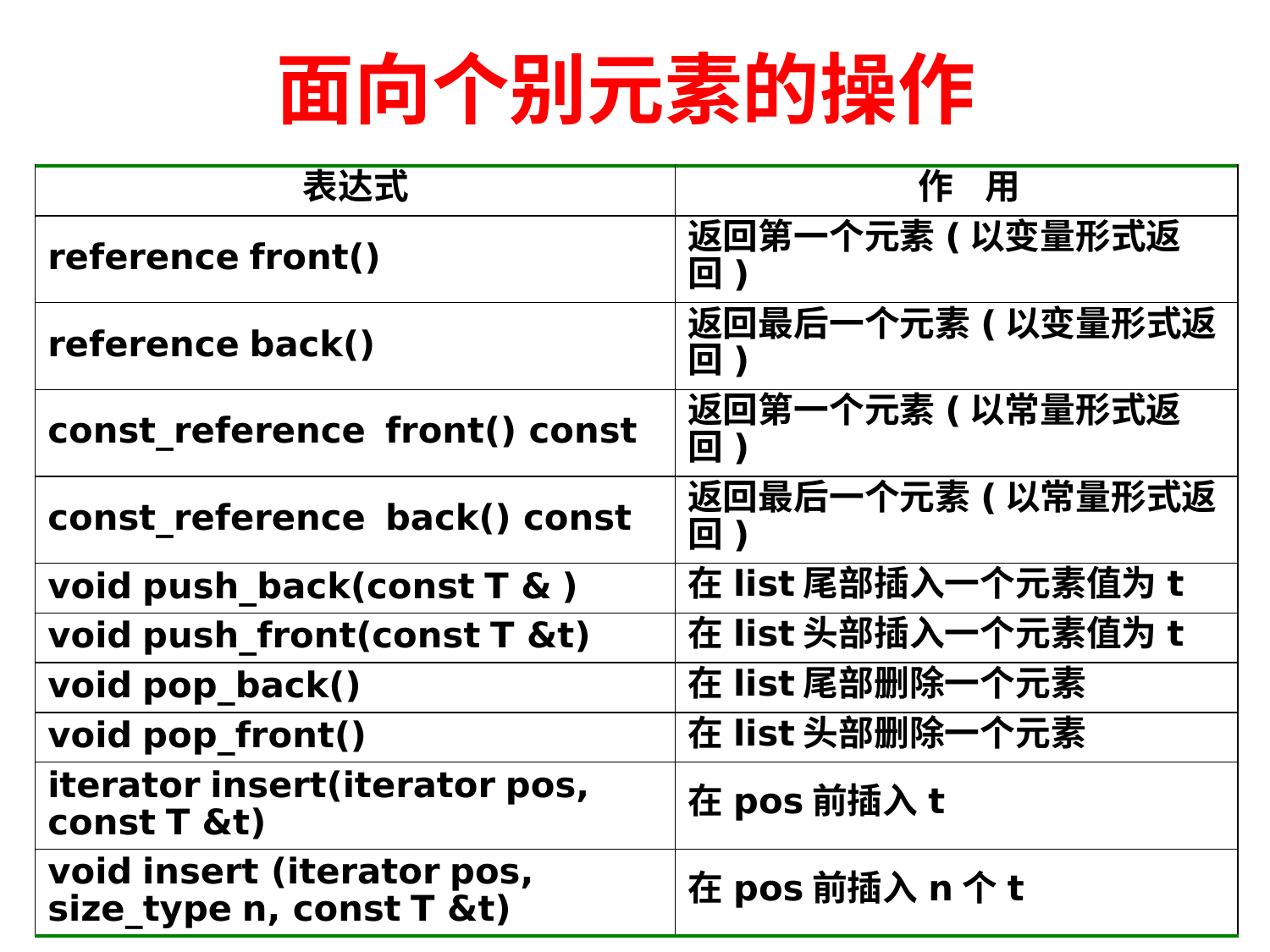

# 面向个别元素的操作
| 表达式 | 作 用 |
| --- | --- |
| reference front() | 返回第一个元素(以变量形式返回) |
| reference back() | 返回最后一个元素(以变量形式返回) |
| const\_reference  front() const | 返回第一个元素(以常量形式返回) |
| const\_reference  back() const | 返回最后一个元素(以常量形式返回) |
| void push\_back(const T & ) | 在list尾部插入一个元素值为t |
| void push\_front(const T &t) | 在list头部插入一个元素值为t |
| void pop\_back() | 在list尾部删除一个元素 |
| void pop\_front() | 在list头部删除一个元素 |
| iterator insert(iterator pos, const T &t) | 在pos前插入t |
| void insert (iterator pos, size\_type n, const T &t) | 在pos前插入n个t |